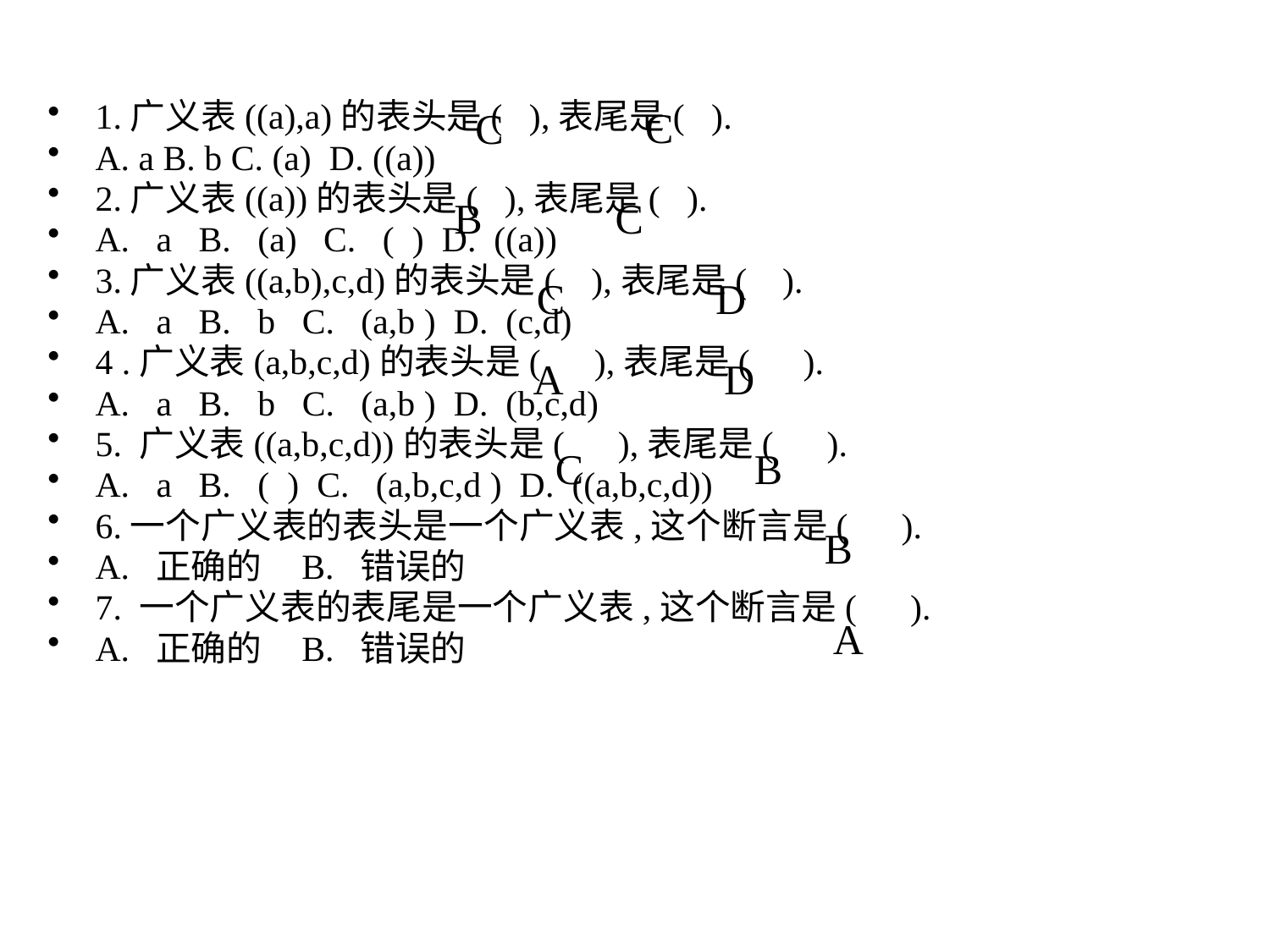

C
1.广义表((a),a)的表头是(   ),表尾是(   ).
A. a B. b C. (a)  D. ((a))
2.广义表((a))的表头是(   ),表尾是(   ).
A.   a   B.   (a)   C.   (  )  D.  ((a))
3.广义表((a,b),c,d)的表头是(    ),表尾是(    ).
A.   a   B.   b   C.   (a,b )  D.  (c,d)
4 .广义表(a,b,c,d)的表头是(      ),表尾是(      ).
A.   a   B.   b   C.   (a,b )  D.  (b,c,d)
5. 广义表((a,b,c,d))的表头是(      ),表尾是(      ).
A.   a   B.   (  )  C.   (a,b,c,d )  D.  ((a,b,c,d))
6.一个广义表的表头是一个广义表,这个断言是(      ).
A.  正确的    B.  错误的
7. 一个广义表的表尾是一个广义表,这个断言是(      ).
A.  正确的    B.  错误的

C
B
C
C
D
A
D
C
B
B
A